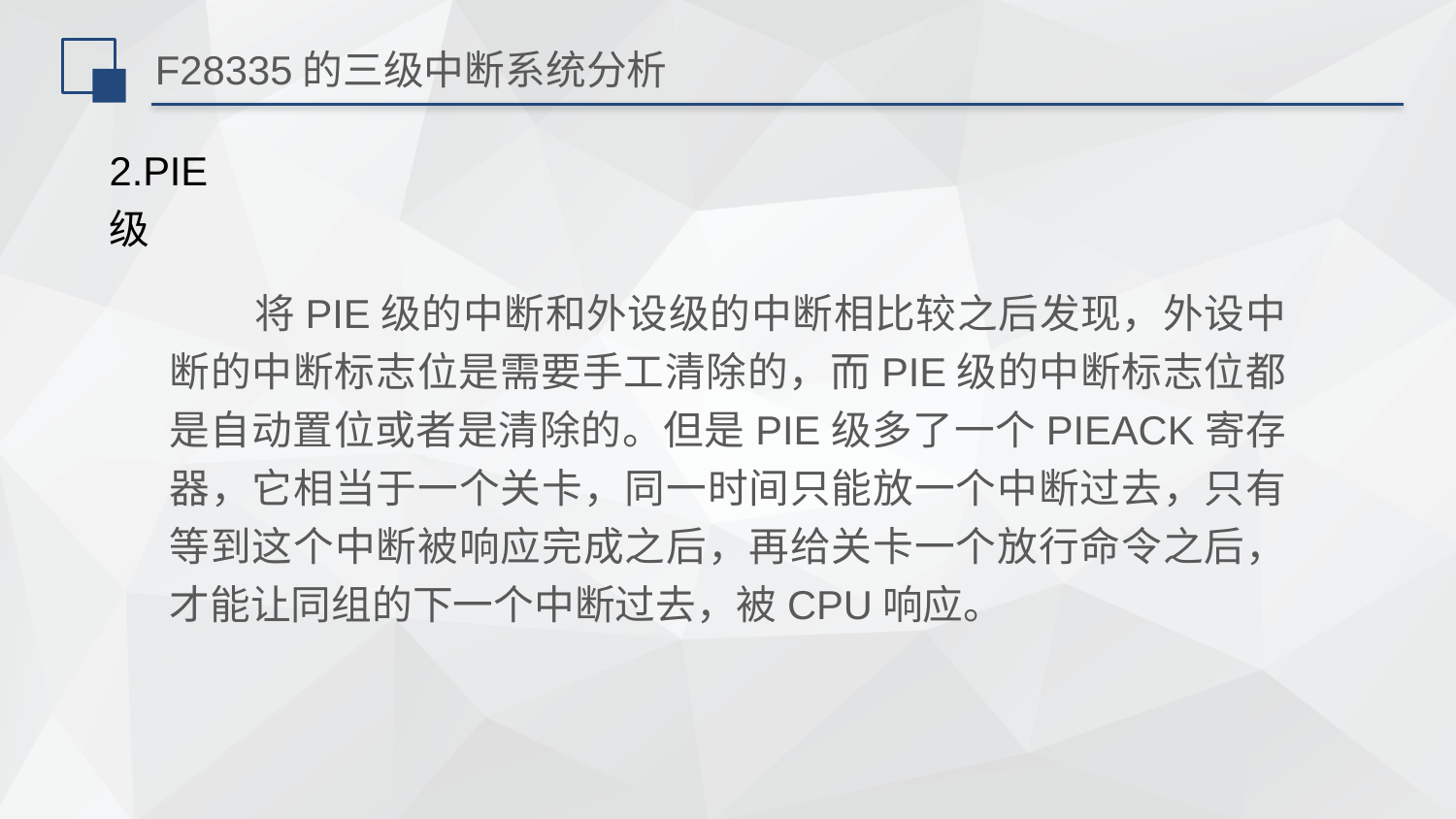

# F28335的三级中断系统分析
2.PIE级
将PIE级的中断和外设级的中断相比较之后发现，外设中断的中断标志位是需要手工清除的，而PIE级的中断标志位都是自动置位或者是清除的。但是PIE级多了一个PIEACK寄存器，它相当于一个关卡，同一时间只能放一个中断过去，只有等到这个中断被响应完成之后，再给关卡一个放行命令之后，才能让同组的下一个中断过去，被CPU响应。